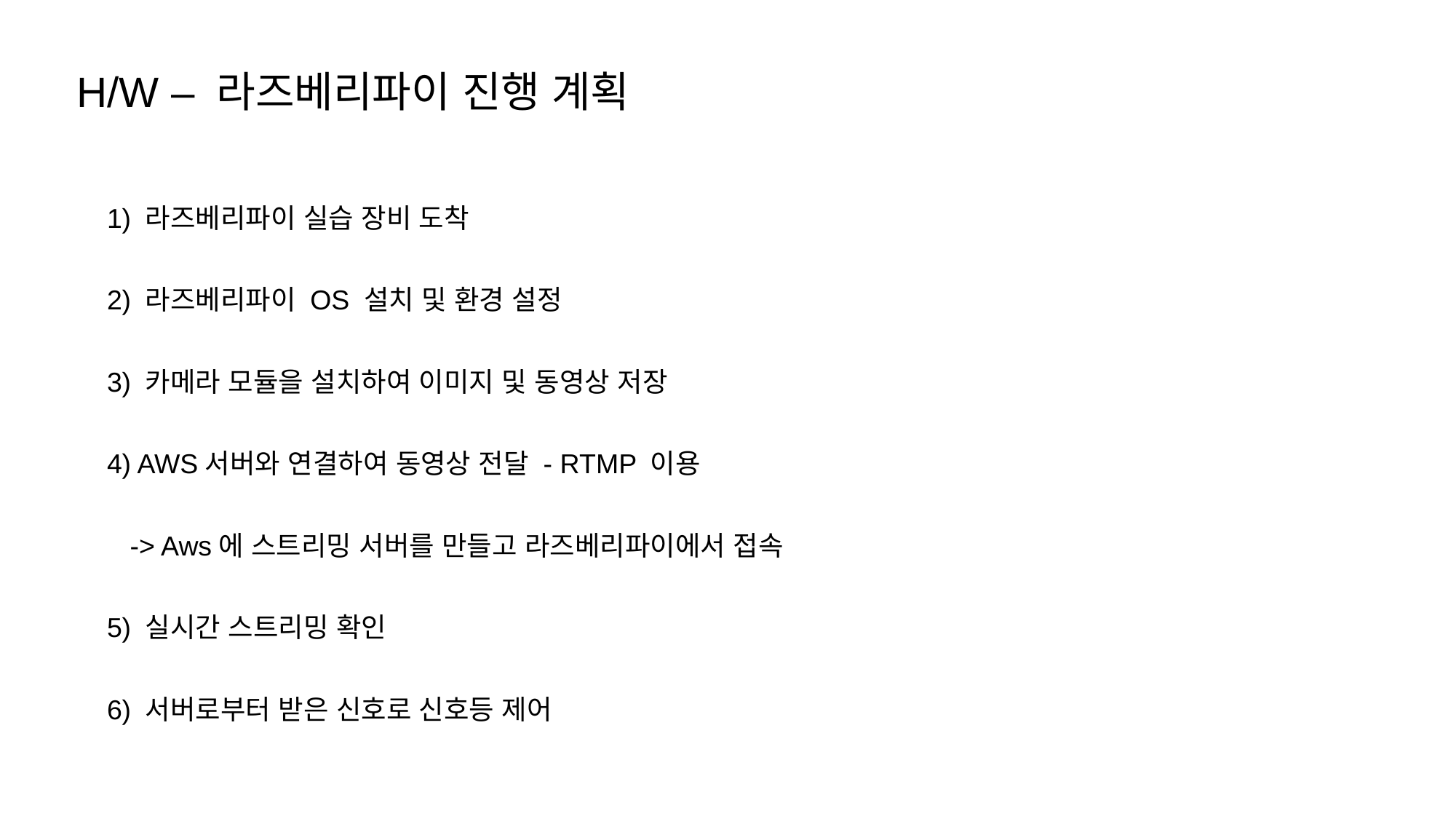

H/W – 라즈베리파이 진행 계획
1) 라즈베리파이 실습 장비 도착
2) 라즈베리파이 OS 설치 및 환경 설정
3) 카메라 모듈을 설치하여 이미지 및 동영상 저장
4) AWS서버와 연결하여 동영상 전달 - RTMP 이용
   -> Aws에 스트리밍 서버를 만들고 라즈베리파이에서 접속
5) 실시간 스트리밍 확인
6) 서버로부터 받은 신호로 신호등 제어